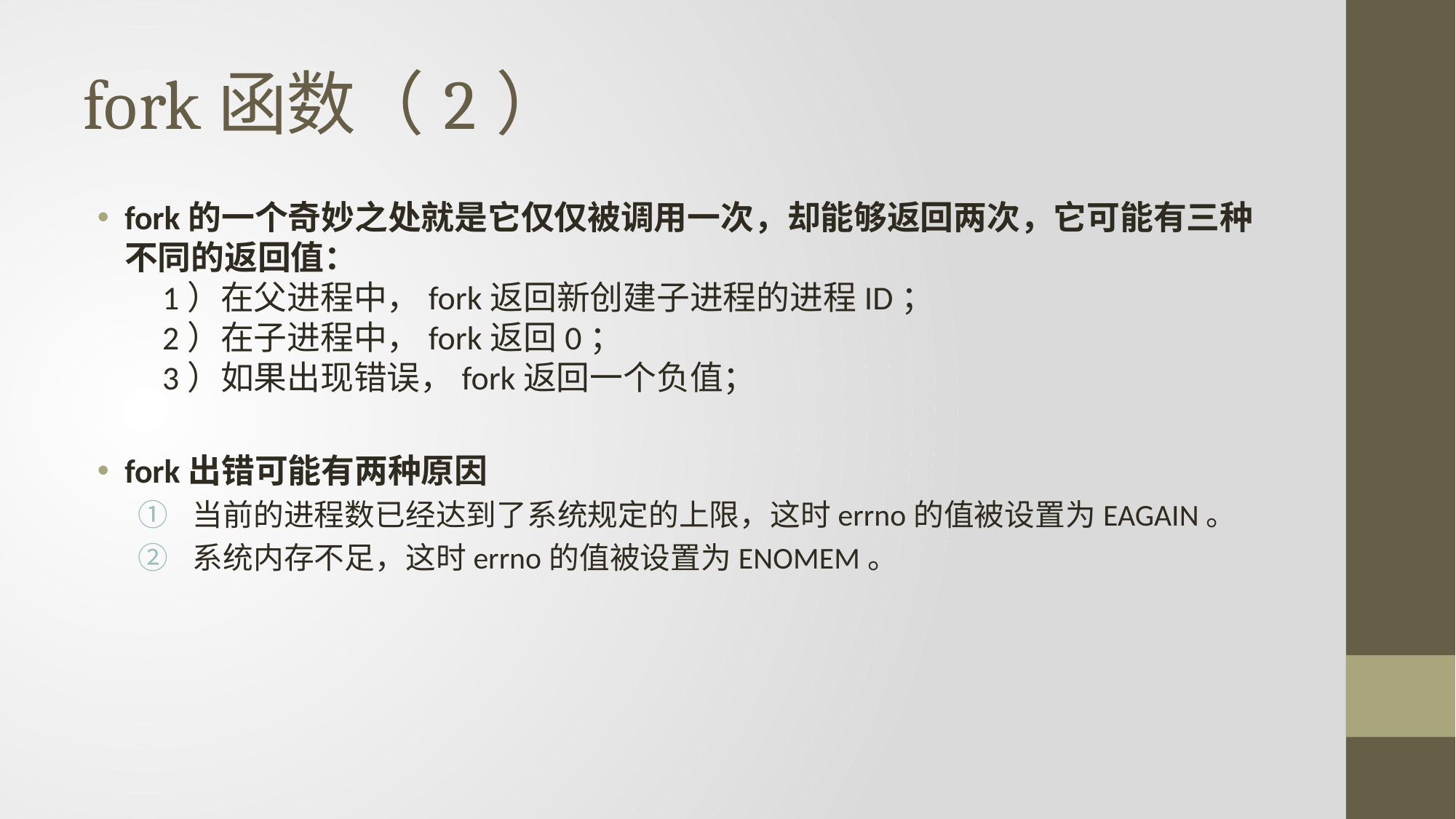

# fork函数（2）
fork的一个奇妙之处就是它仅仅被调用一次，却能够返回两次，它可能有三种不同的返回值：
    1）在父进程中，fork返回新创建子进程的进程ID；
    2）在子进程中，fork返回0；
    3）如果出现错误，fork返回一个负值；

fork出错可能有两种原因
当前的进程数已经达到了系统规定的上限，这时errno的值被设置为EAGAIN。
系统内存不足，这时errno的值被设置为ENOMEM。